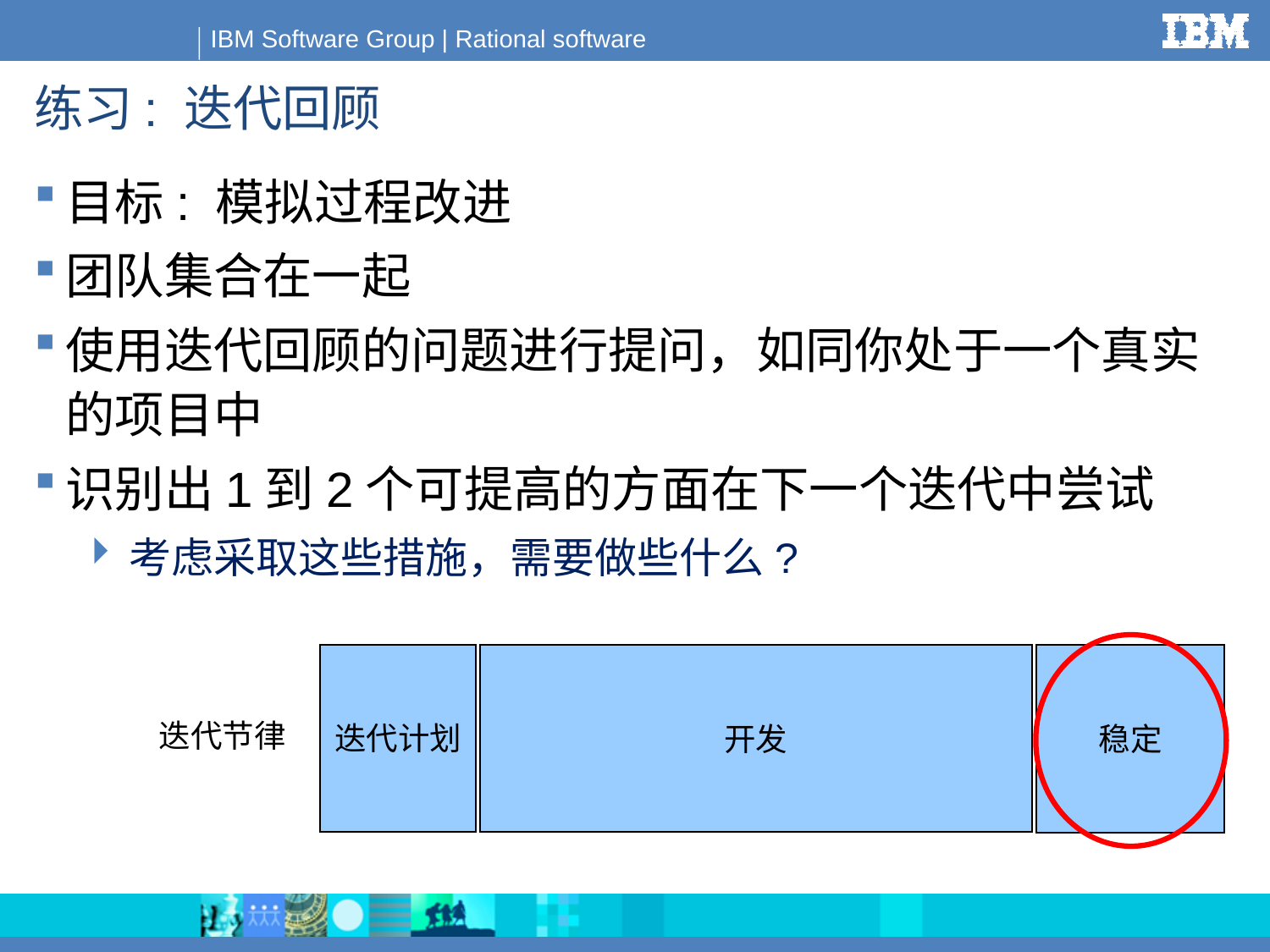

# 练习: 迭代回顾
目标: 模拟过程改进
团队集合在一起
使用迭代回顾的问题进行提问，如同你处于一个真实的项目中
识别出1到2个可提高的方面在下一个迭代中尝试
考虑采取这些措施，需要做些什么?

迭代计划

开发

稳定

迭代节律